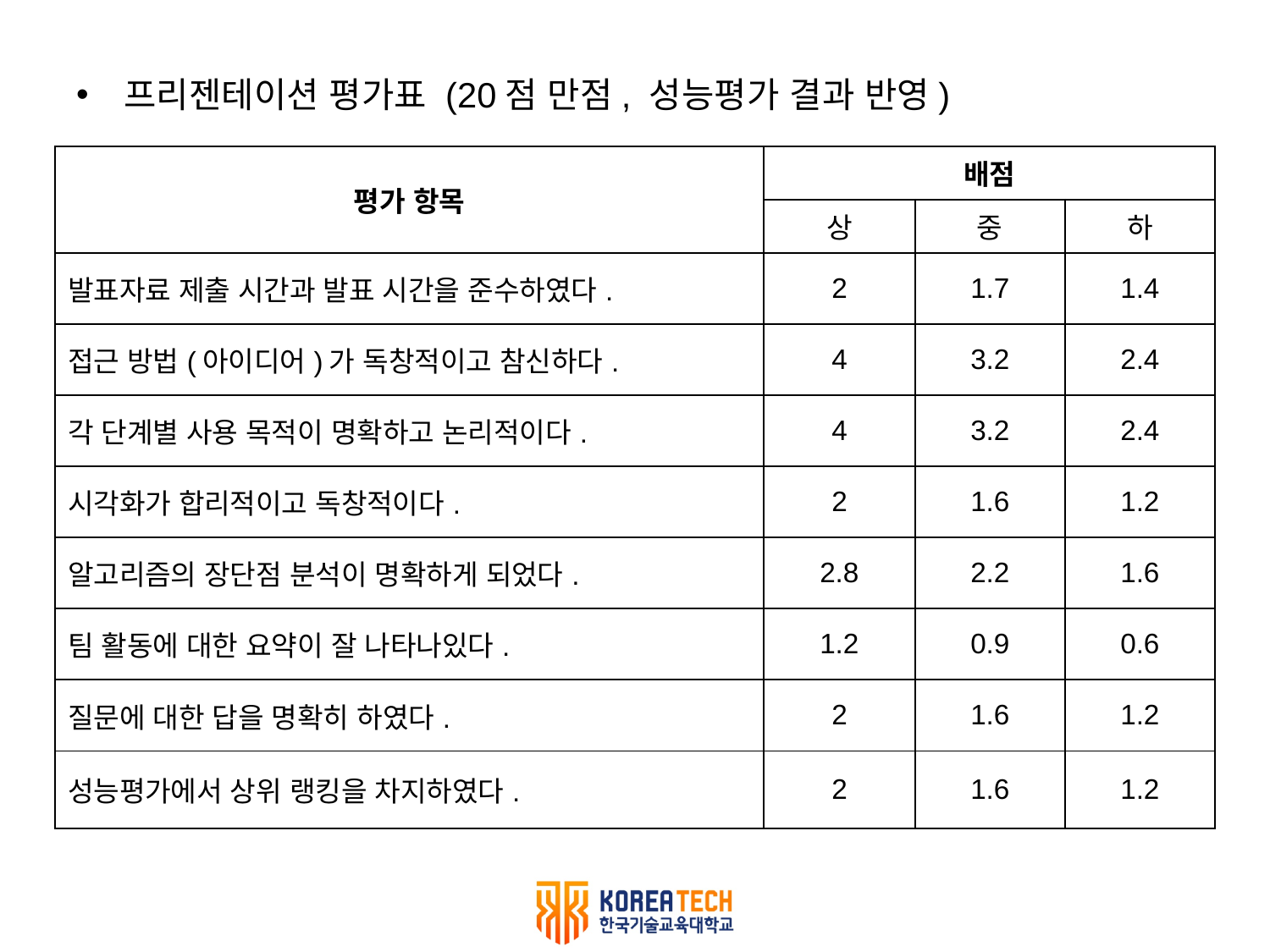

프리젠테이션 평가표 (20점 만점, 성능평가 결과 반영)
| 평가 항목 | 배점 |  |  |
| --- | --- | --- | --- |
|  | 상 | 중 | 하 |
| 발표자료 제출 시간과 발표 시간을 준수하였다. | 2 | 1.7 | 1.4 |
| 접근 방법(아이디어)가 독창적이고 참신하다. | 4 | 3.2 | 2.4 |
| 각 단계별 사용 목적이 명확하고 논리적이다. | 4 | 3.2 | 2.4 |
| 시각화가 합리적이고 독창적이다. | 2 | 1.6 | 1.2 |
| 알고리즘의 장단점 분석이 명확하게 되었다. | 2.8 | 2.2 | 1.6 |
| 팀 활동에 대한 요약이 잘 나타나있다. | 1.2 | 0.9 | 0.6 |
| 질문에 대한 답을 명확히 하였다. | 2 | 1.6 | 1.2 |
| 성능평가에서 상위 랭킹을 차지하였다. | 2 | 1.6 | 1.2 |